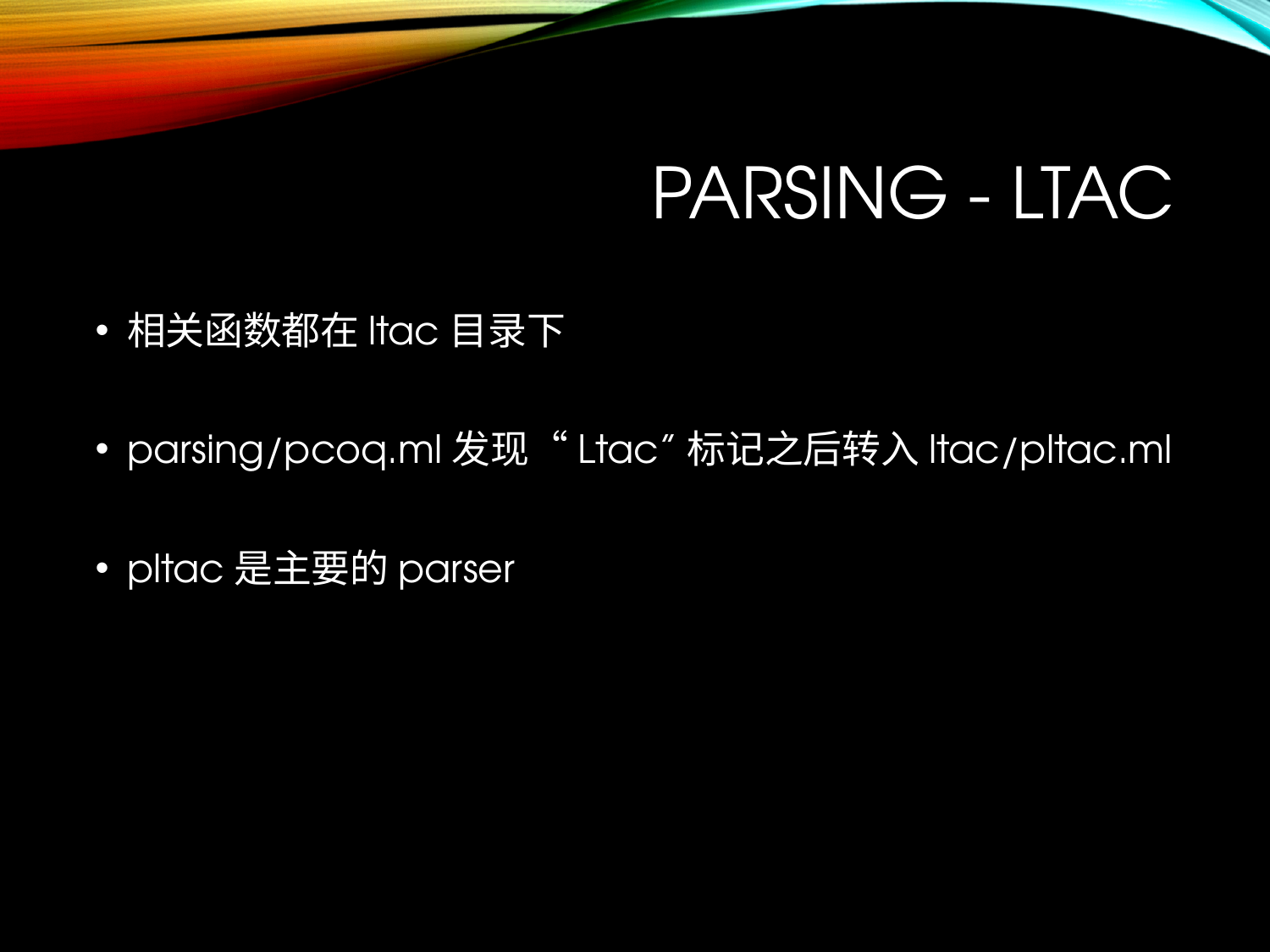

# parsing - Ltac
相关函数都在ltac目录下

parsing/pcoq.ml发现“Ltac”标记之后转入ltac/pltac.ml

pltac是主要的parser